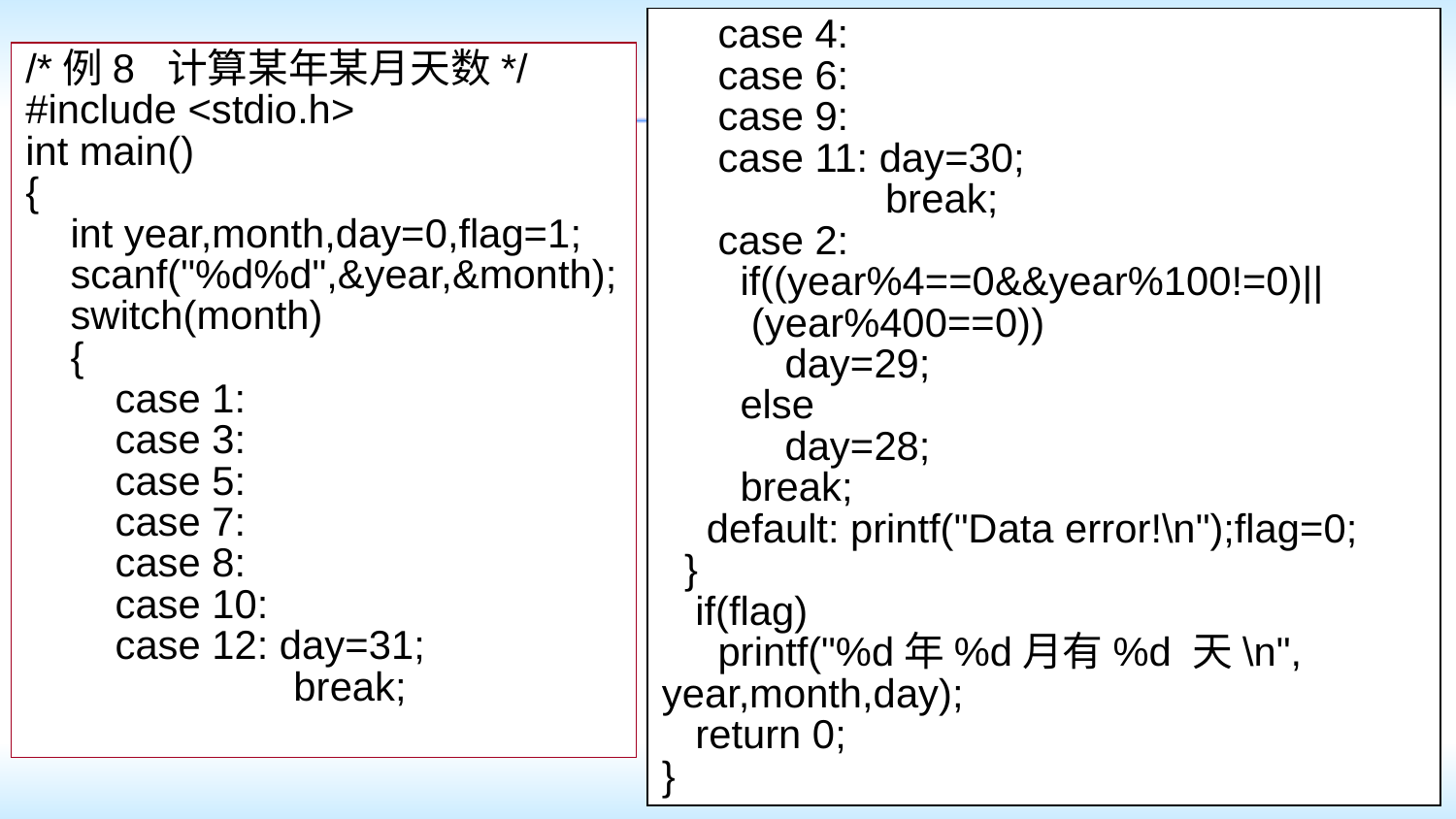

case 4:
     case 6:
     case 9:
     case 11: day=30;
                    break;
     case 2:
       if((year%4==0&&year%100!=0)||
        (year%400==0))
           day=29;
       else
           day=28;
       break;
    default: printf("Data error!\n");flag=0;
  }
   if(flag)
     printf("%d年%d月有%d 天\n",   year,month,day);
   return 0;
}
/*例8  计算某年某月天数*/
#include <stdio.h>
int main()
{
    int year,month,day=0,flag=1;
    scanf("%d%d",&year,&month);
    switch(month)
    {
        case 1:
        case 3:
        case 5:
        case 7:
        case 8:
        case 10:
        case 12: day=31;
                        break;

40